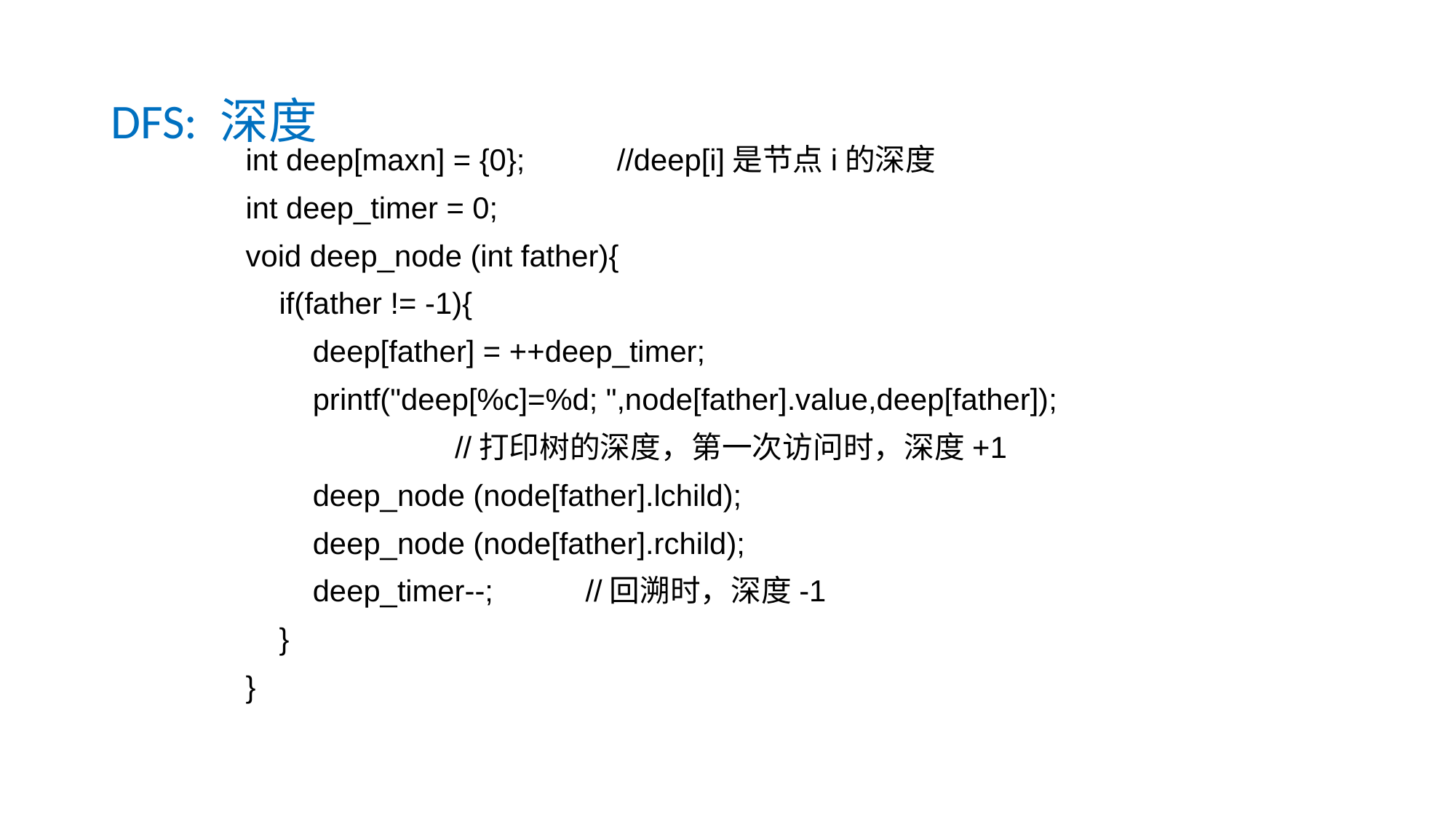

# DFS: 深度
int deep[maxn] = {0};           //deep[i]是节点i的深度
int deep_timer = 0;
void deep_node (int father){
    if(father != -1){
        deep[father] = ++deep_timer;
        printf("deep[%c]=%d; ",node[father].value,deep[father]);
                         //打印树的深度，第一次访问时，深度+1
        deep_node (node[father].lchild);
        deep_node (node[father].rchild);
        deep_timer--;           //回溯时，深度-1
    }
}